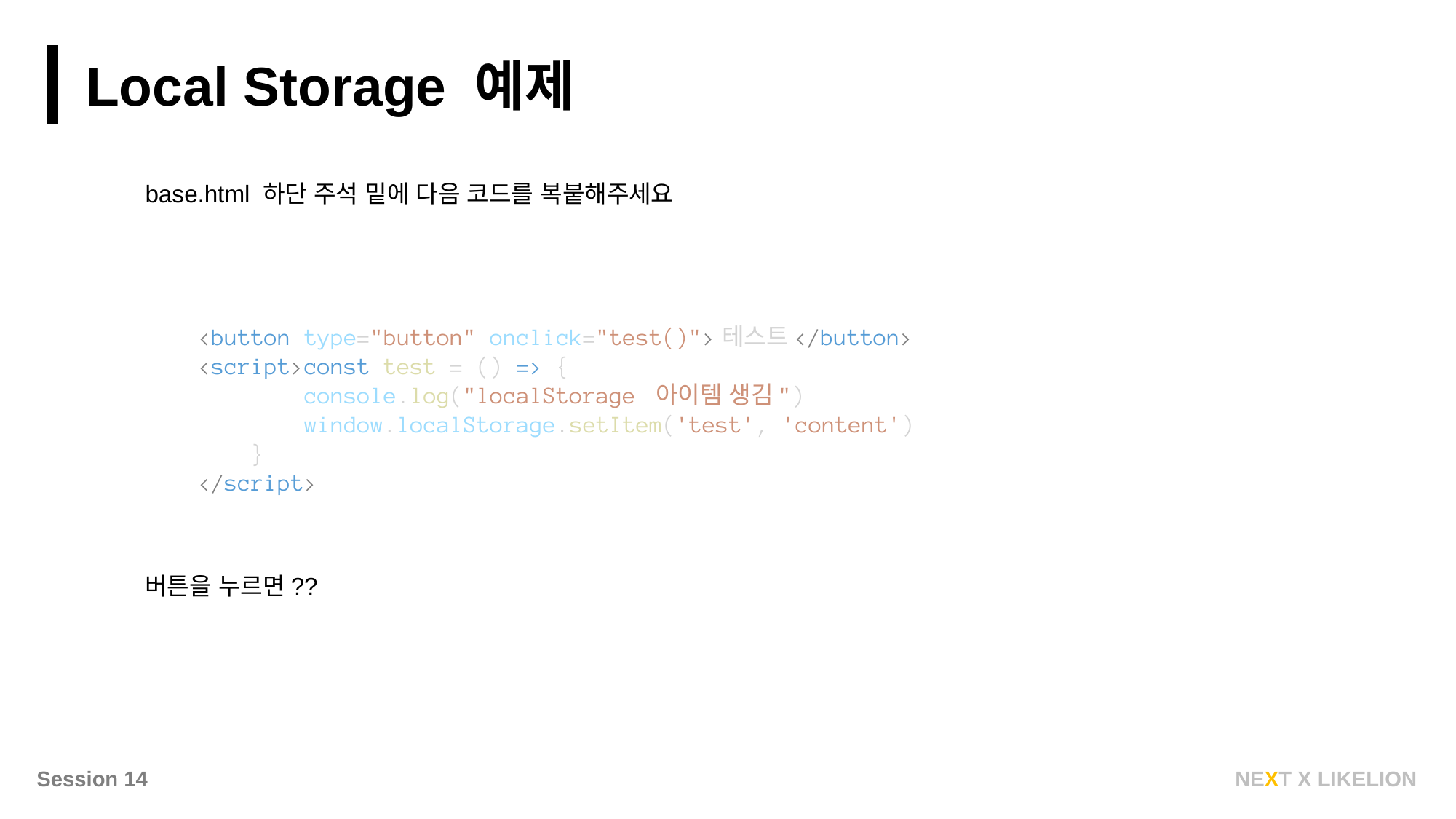

Local Storage 예제
base.html 하단 주석 밑에 다음 코드를 복붙해주세요
    <button type="button" onclick="test()">테스트</button>
    <script>const test = () => {
            console.log("localStorage 아이템 생김")
            window.localStorage.setItem('test', 'content')
        }
    </script>
버튼을 누르면??
NEXT X LIKELION
Session 14